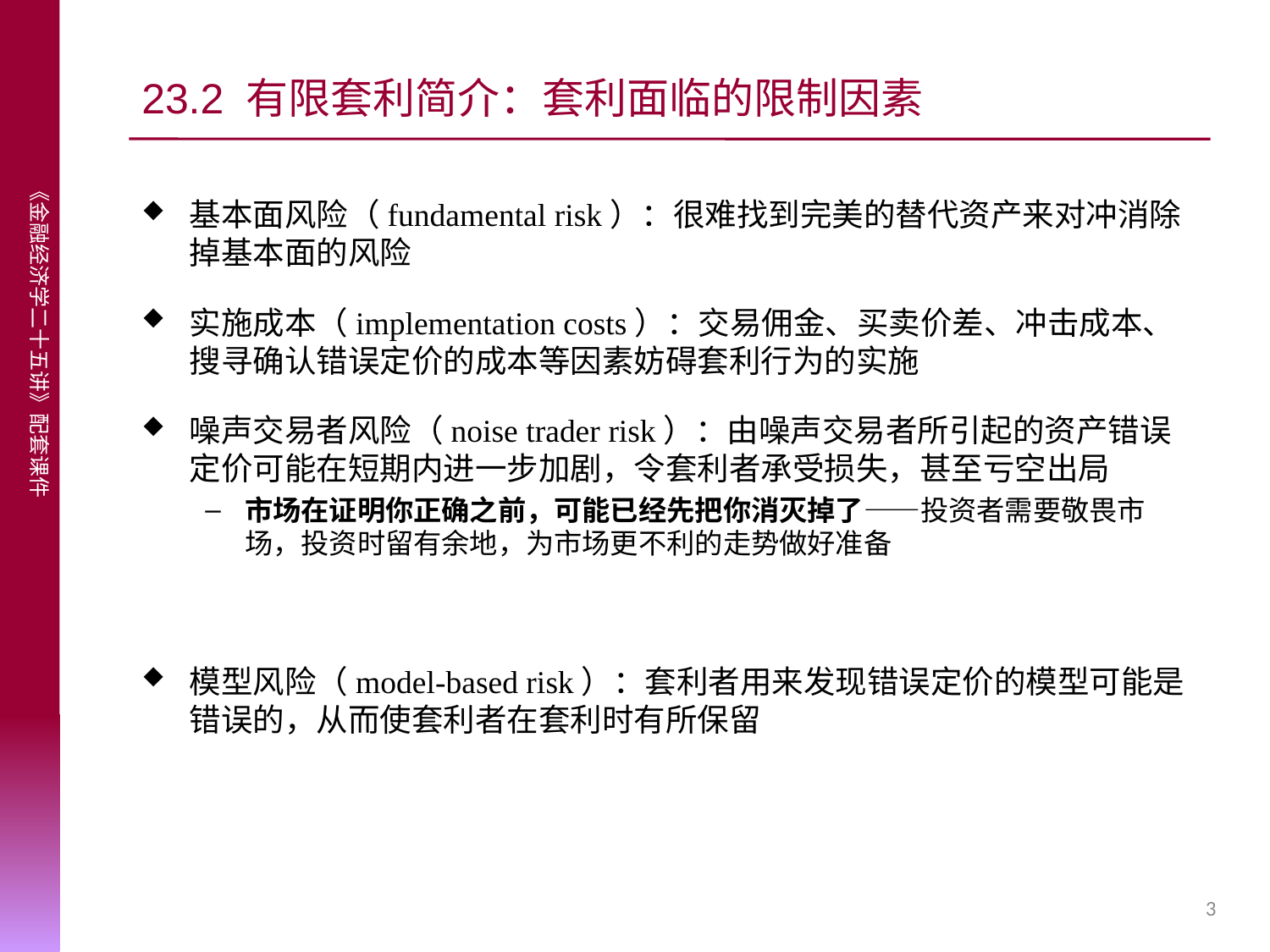

# 23.2 有限套利简介：套利面临的限制因素
基本面风险（fundamental risk）：很难找到完美的替代资产来对冲消除掉基本面的风险
实施成本（implementation costs）：交易佣金、买卖价差、冲击成本、搜寻确认错误定价的成本等因素妨碍套利行为的实施
噪声交易者风险（noise trader risk）：由噪声交易者所引起的资产错误定价可能在短期内进一步加剧，令套利者承受损失，甚至亏空出局
市场在证明你正确之前，可能已经先把你消灭掉了——投资者需要敬畏市场，投资时留有余地，为市场更不利的走势做好准备

模型风险（model-based risk）：套利者用来发现错误定价的模型可能是错误的，从而使套利者在套利时有所保留
3